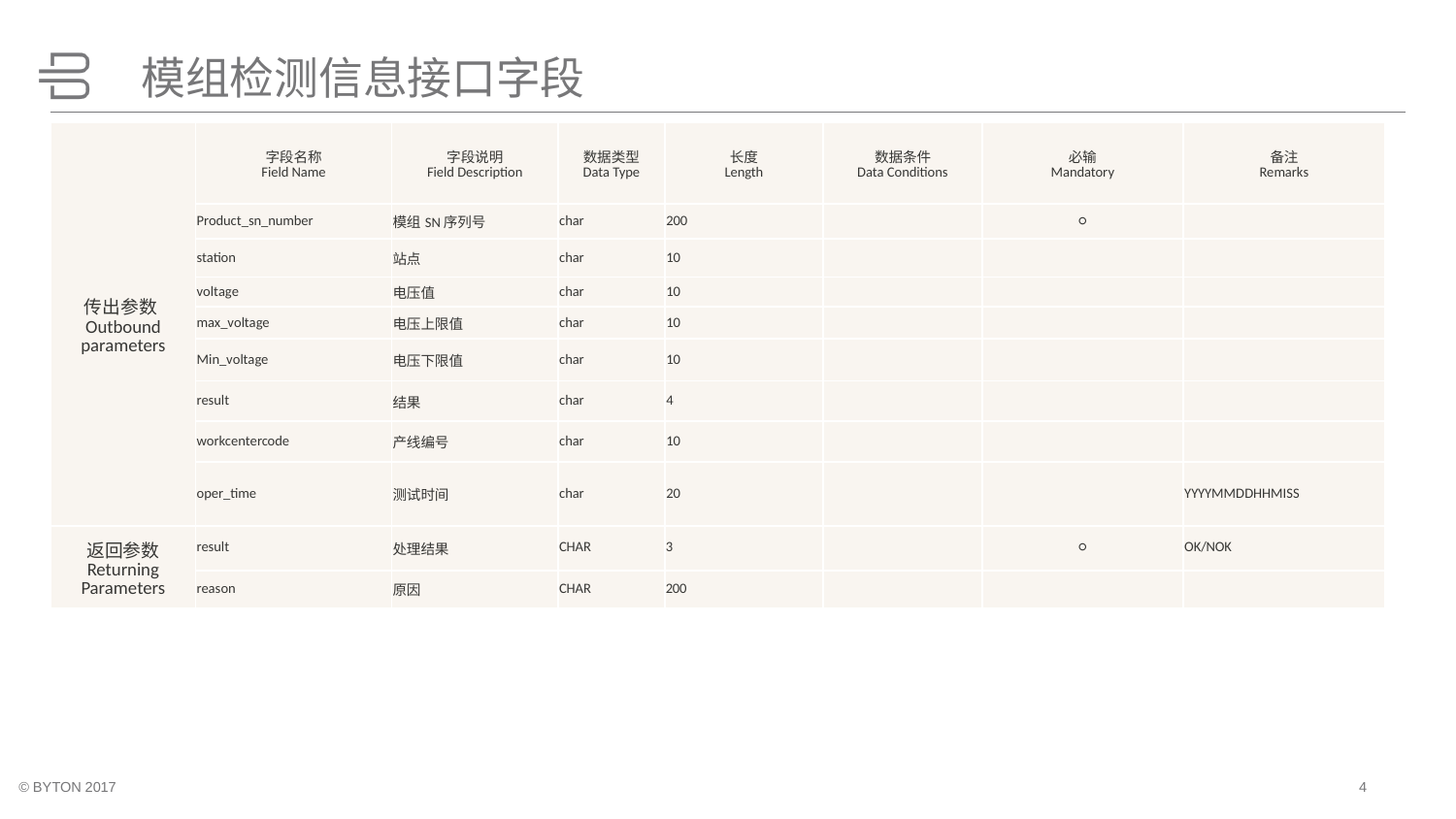

# 模组检测信息接口字段
| 传出参数Outbound parameters | 字段名称 Field Name | 字段说明 Field Description | 数据类型 Data Type | 长度 Length | 数据条件 Data Conditions | 必输 Mandatory | 备注 Remarks |
| --- | --- | --- | --- | --- | --- | --- | --- |
|  | Product\_sn\_number | 模组SN序列号 | char | 200 |  | ○ |  |
|  | station | 站点 | char | 10 |  |  |  |
|  | voltage | 电压值 | char | 10 |  |  |  |
|  | max\_voltage | 电压上限值 | char | 10 |  |  |  |
|  | Min\_voltage | 电压下限值 | char | 10 |  |  |  |
|  | result | 结果 | char | 4 |  |  |  |
|  | workcentercode | 产线编号 | char | 10 |  |  |  |
|  | oper\_time | 测试时间 | char | 20 |  |  | YYYYMMDDHHMISS |
| 返回参数 Returning Parameters | result | 处理结果 | CHAR | 3 |  | ○ | OK/NOK |
|  | reason | 原因 | CHAR | 200 |  |  |  |
4
© BYTON 2017